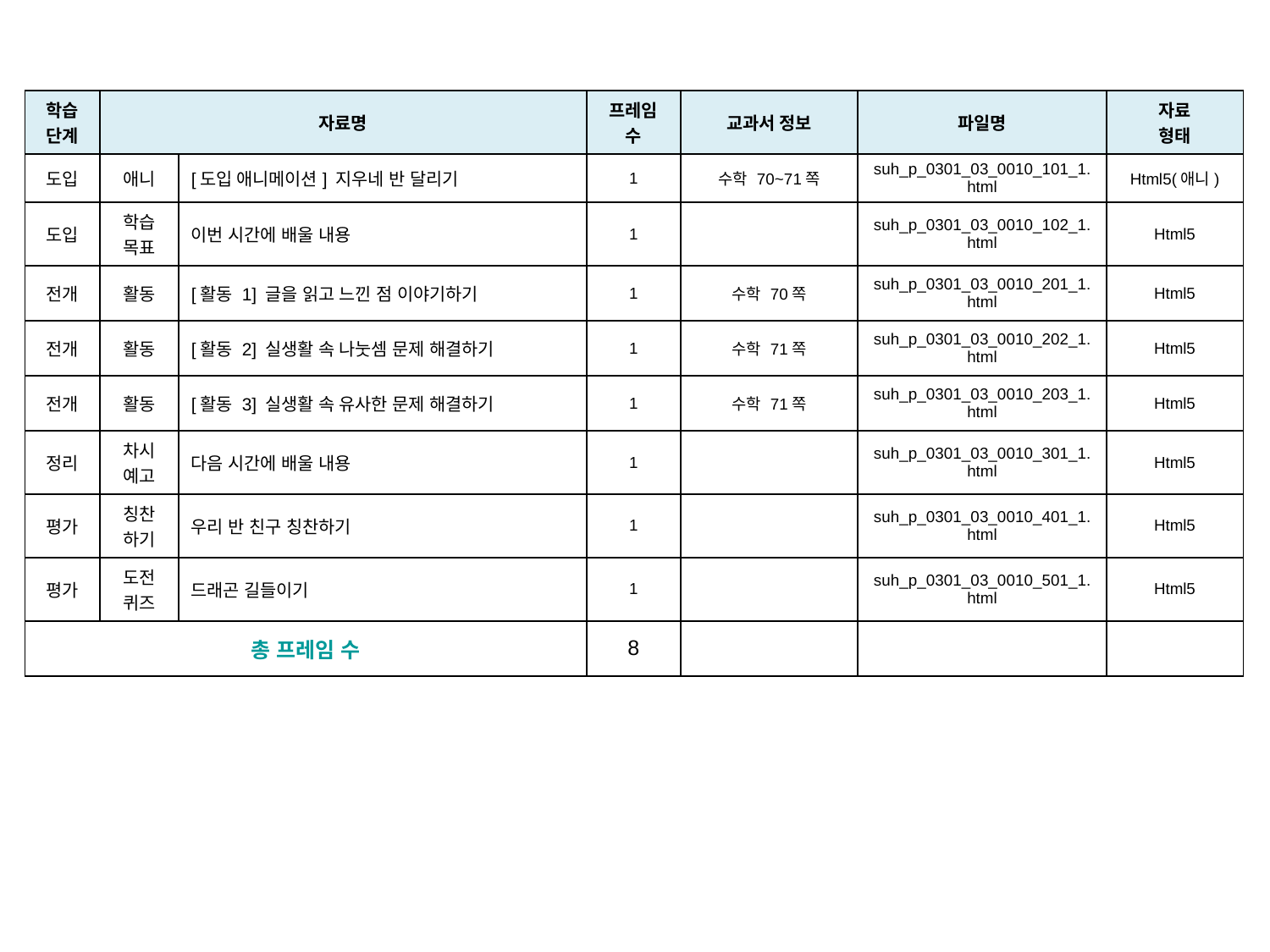

| 학습 단계 | 자료명 |  | 프레임 수 | 교과서 정보 | 파일명 | 자료 형태 |
| --- | --- | --- | --- | --- | --- | --- |
| 도입 | 애니 | [도입 애니메이션] 지우네 반 달리기 | 1 | 수학 70~71쪽 | suh\_p\_0301\_03\_0010\_101\_1.html | Html5(애니) |
| 도입 | 학습 목표 | 이번 시간에 배울 내용 | 1 |  | suh\_p\_0301\_03\_0010\_102\_1.html | Html5 |
| 전개 | 활동 | [활동 1] 글을 읽고 느낀 점 이야기하기 | 1 | 수학 70쪽 | suh\_p\_0301\_03\_0010\_201\_1.html | Html5 |
| 전개 | 활동 | [활동 2] 실생활 속 나눗셈 문제 해결하기 | 1 | 수학 71쪽 | suh\_p\_0301\_03\_0010\_202\_1.html | Html5 |
| 전개 | 활동 | [활동 3] 실생활 속 유사한 문제 해결하기 | 1 | 수학 71쪽 | suh\_p\_0301\_03\_0010\_203\_1.html | Html5 |
| 정리 | 차시 예고 | 다음 시간에 배울 내용 | 1 |  | suh\_p\_0301\_03\_0010\_301\_1.html | Html5 |
| 평가 | 칭찬 하기 | 우리 반 친구 칭찬하기 | 1 |  | suh\_p\_0301\_03\_0010\_401\_1.html | Html5 |
| 평가 | 도전 퀴즈 | 드래곤 길들이기 | 1 |  | suh\_p\_0301\_03\_0010\_501\_1.html | Html5 |
| 총 프레임 수 |  |  | 8 |  |  |  |